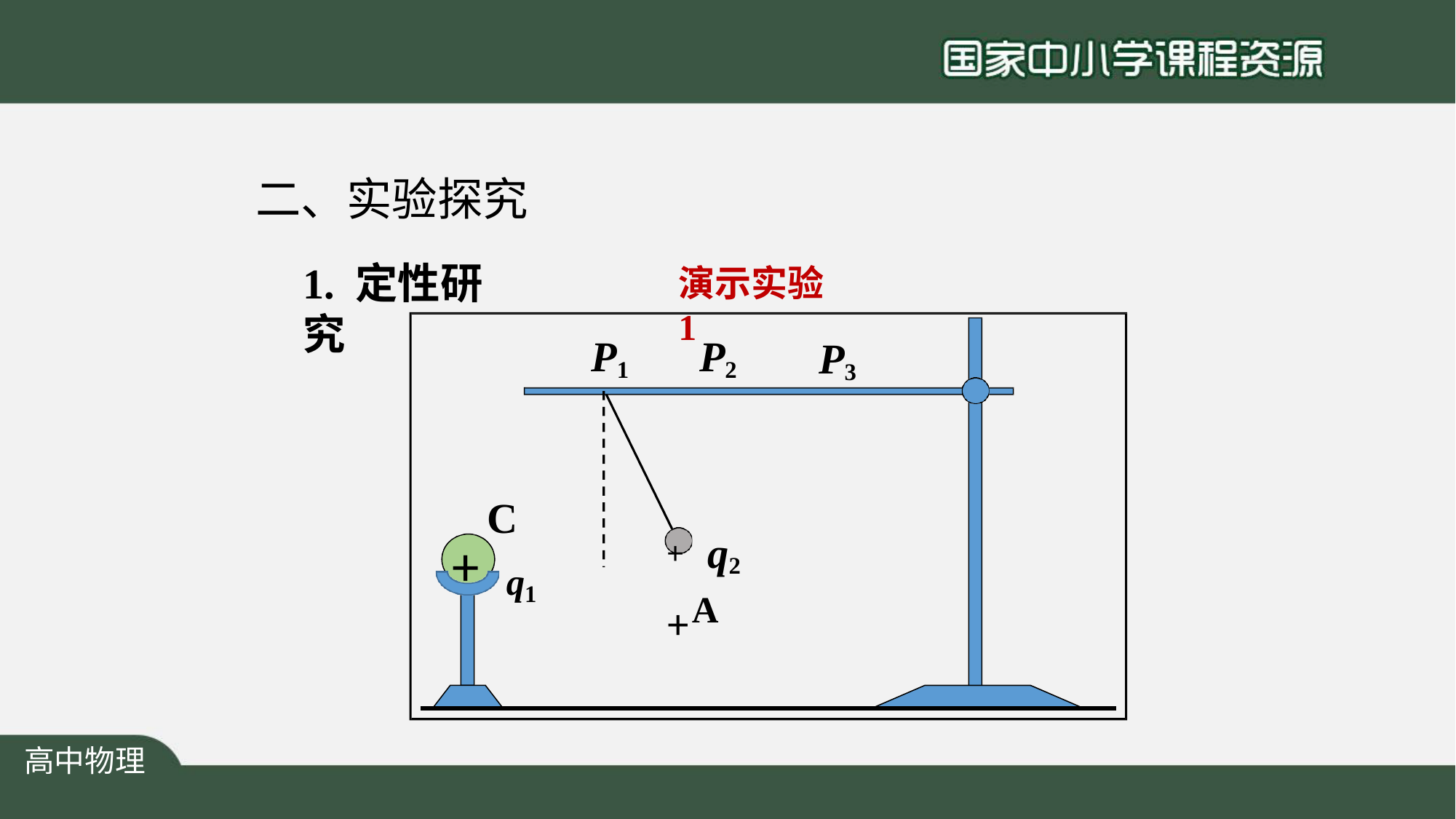

# 二、实验探究
1. 定性研究
演示实验1

P1	P2
P3

C

++A

+	q1
q2

高中物理